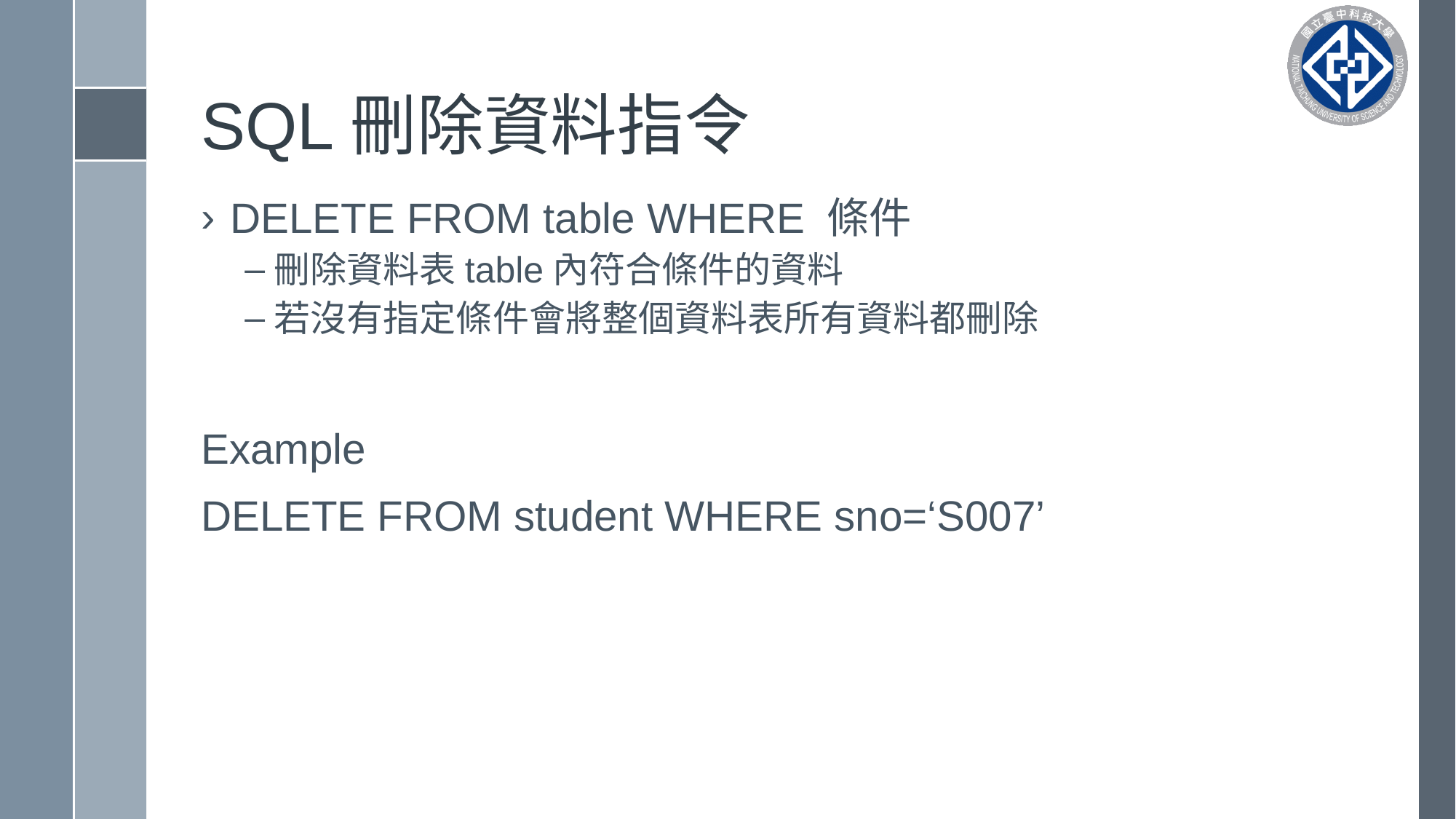

# SQL刪除資料指令
DELETE FROM table WHERE 條件
刪除資料表table內符合條件的資料
若沒有指定條件會將整個資料表所有資料都刪除

Example
DELETE FROM student WHERE sno=‘S007’